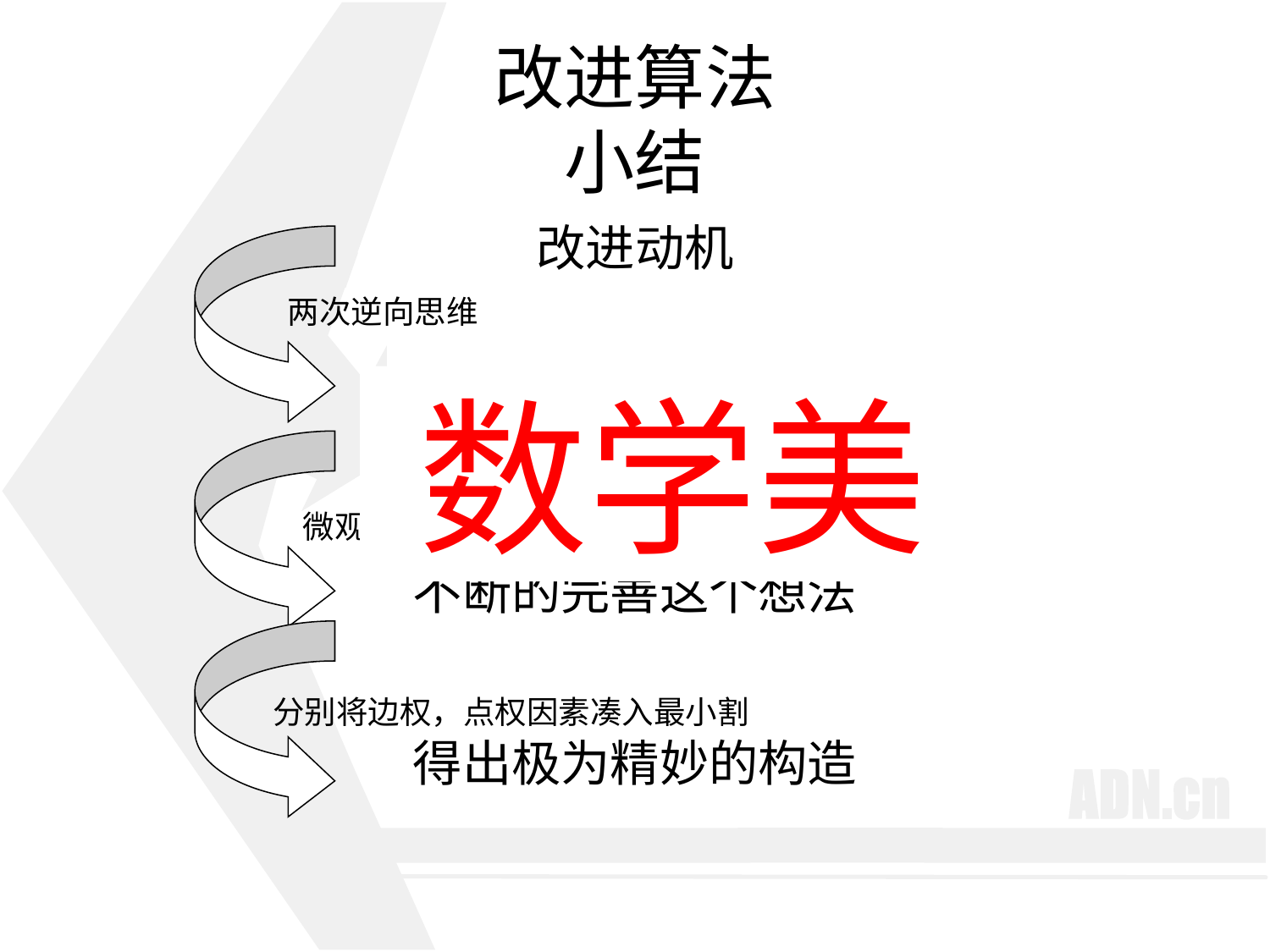

# 改进算法 小结
改进动机

利用最小割的想法

不断的完善这个想法

得出极为精妙的构造

两次逆向思维
数学美

微观的观察

分别将边权，点权因素凑入最小割